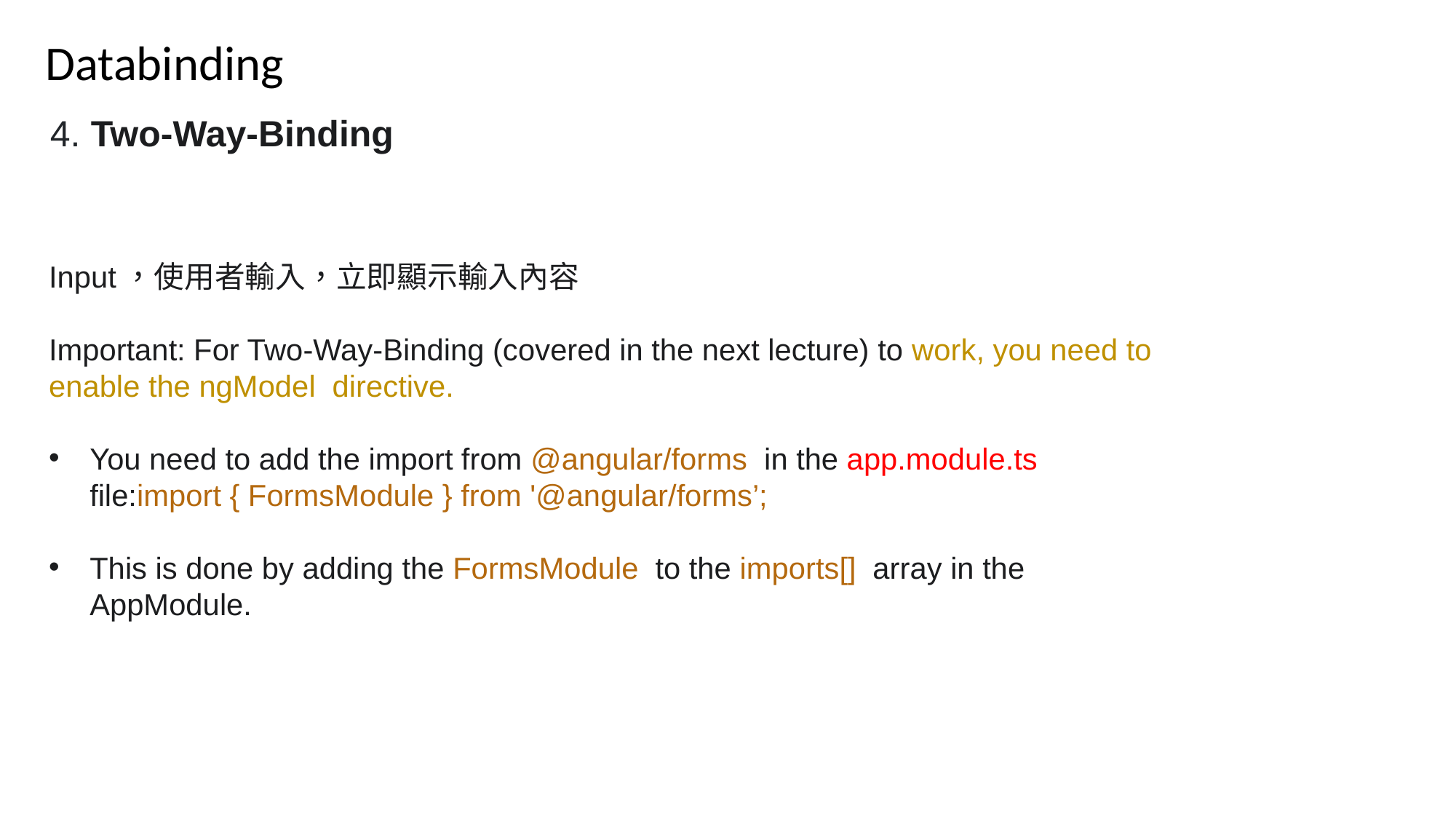

Databinding
4. Two-Way-Binding
Input，使用者輸入，立即顯示輸入內容

Important: For Two-Way-Binding (covered in the next lecture) to work, you need to enable the ngModel  directive.

You need to add the import from @angular/forms  in the app.module.ts file:import { FormsModule } from '@angular/forms’;

This is done by adding the FormsModule  to the imports[]  array in the AppModule.